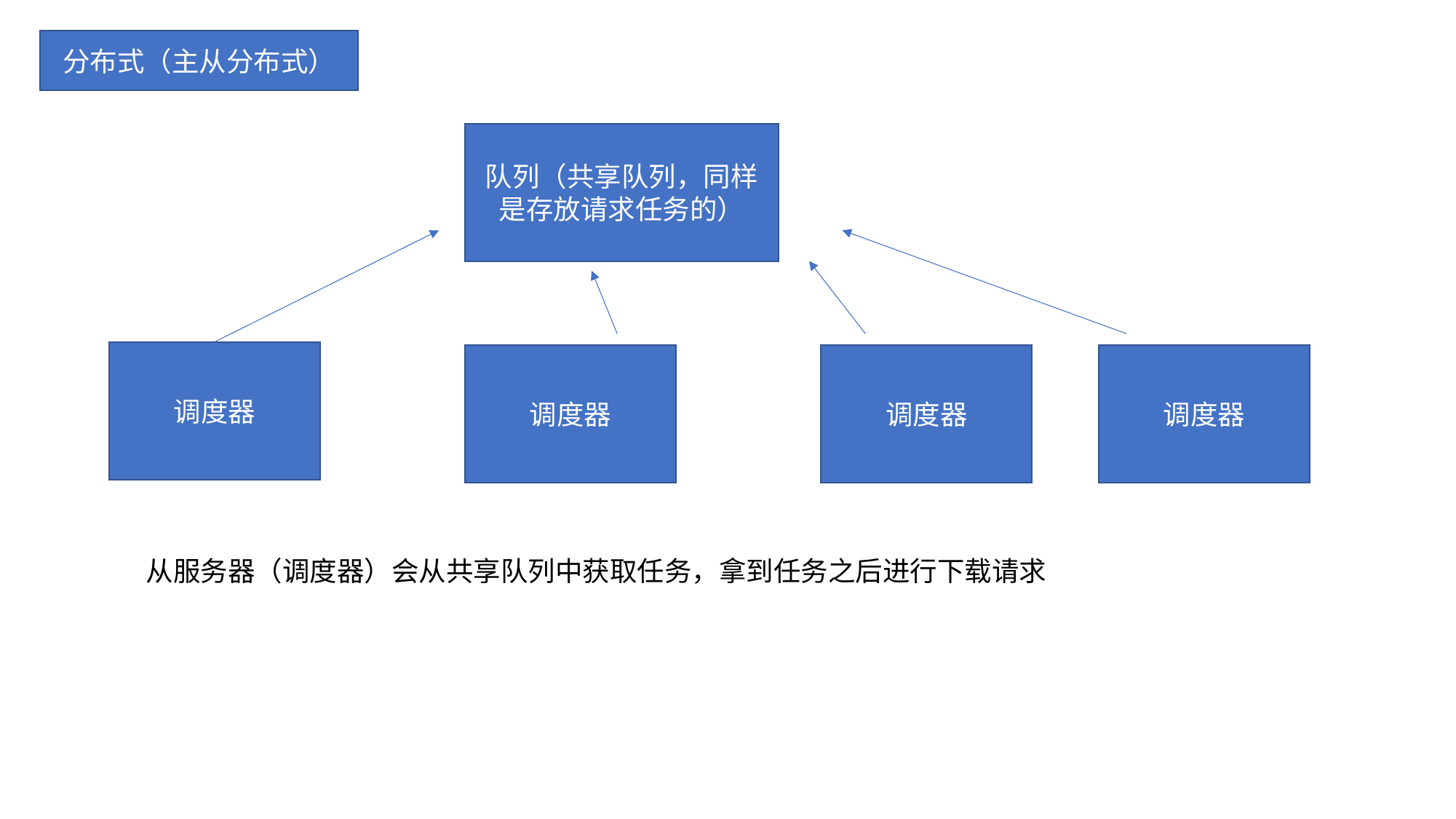

分布式（主从分布式）
队列（共享队列，同样是存放请求任务的）
调度器
调度器
调度器
调度器
从服务器（调度器）会从共享队列中获取任务，拿到任务之后进行下载请求